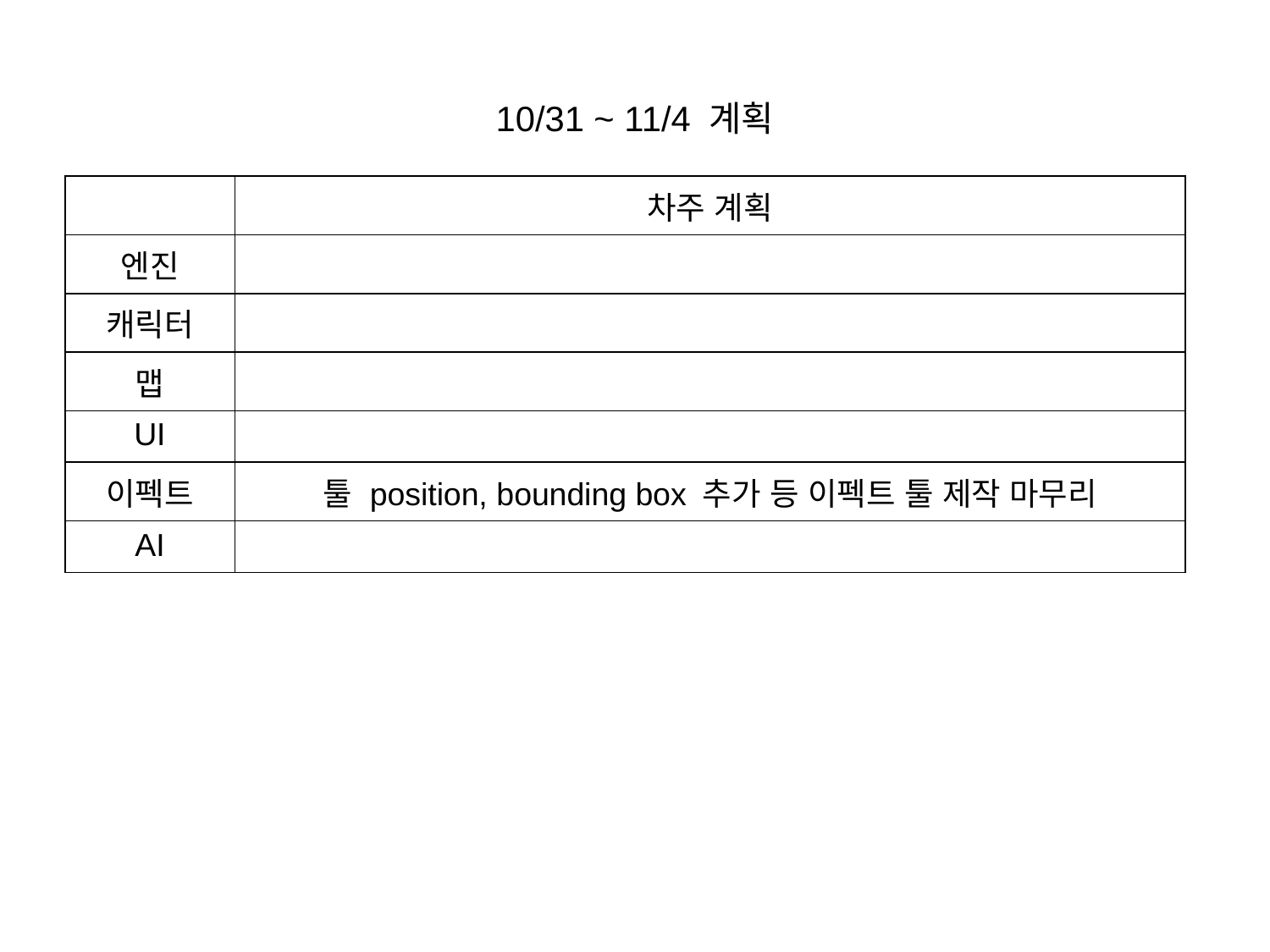

# 10/31 ~ 11/4 계획
|  | 차주 계획 |
| --- | --- |
| 엔진 |  |
| 캐릭터 |  |
| 맵 |  |
| UI |  |
| 이펙트 | 툴 position, bounding box 추가 등 이펙트 툴 제작 마무리 |
| AI |  |